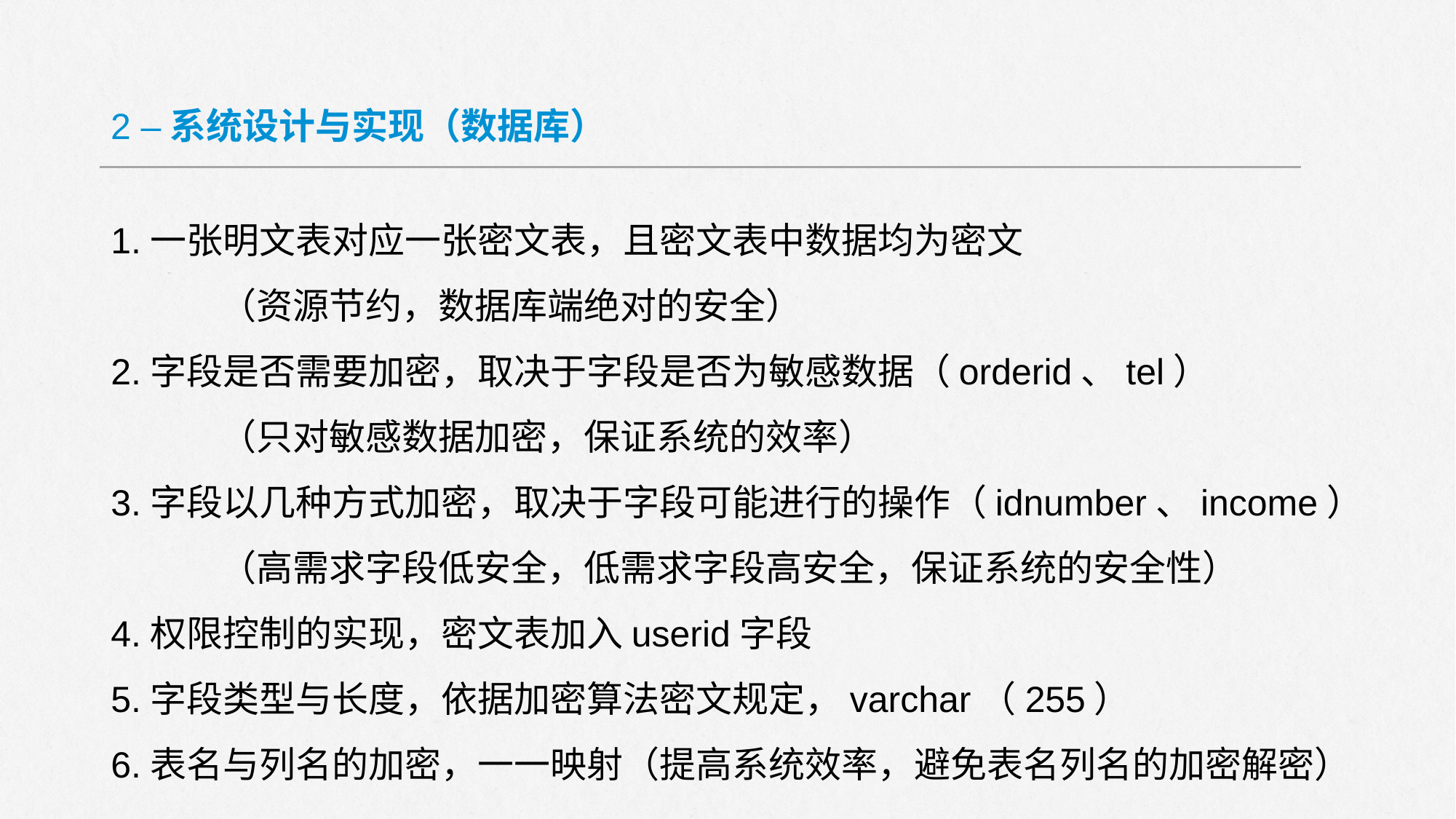

2 –系统设计与实现（数据库）
1.一张明文表对应一张密文表，且密文表中数据均为密文
	（资源节约，数据库端绝对的安全）
2.字段是否需要加密，取决于字段是否为敏感数据（orderid、tel）
	（只对敏感数据加密，保证系统的效率）
3.字段以几种方式加密，取决于字段可能进行的操作（idnumber、income）
	（高需求字段低安全，低需求字段高安全，保证系统的安全性）
4.权限控制的实现，密文表加入userid字段
5.字段类型与长度，依据加密算法密文规定，varchar（255）
6.表名与列名的加密，一一映射（提高系统效率，避免表名列名的加密解密）